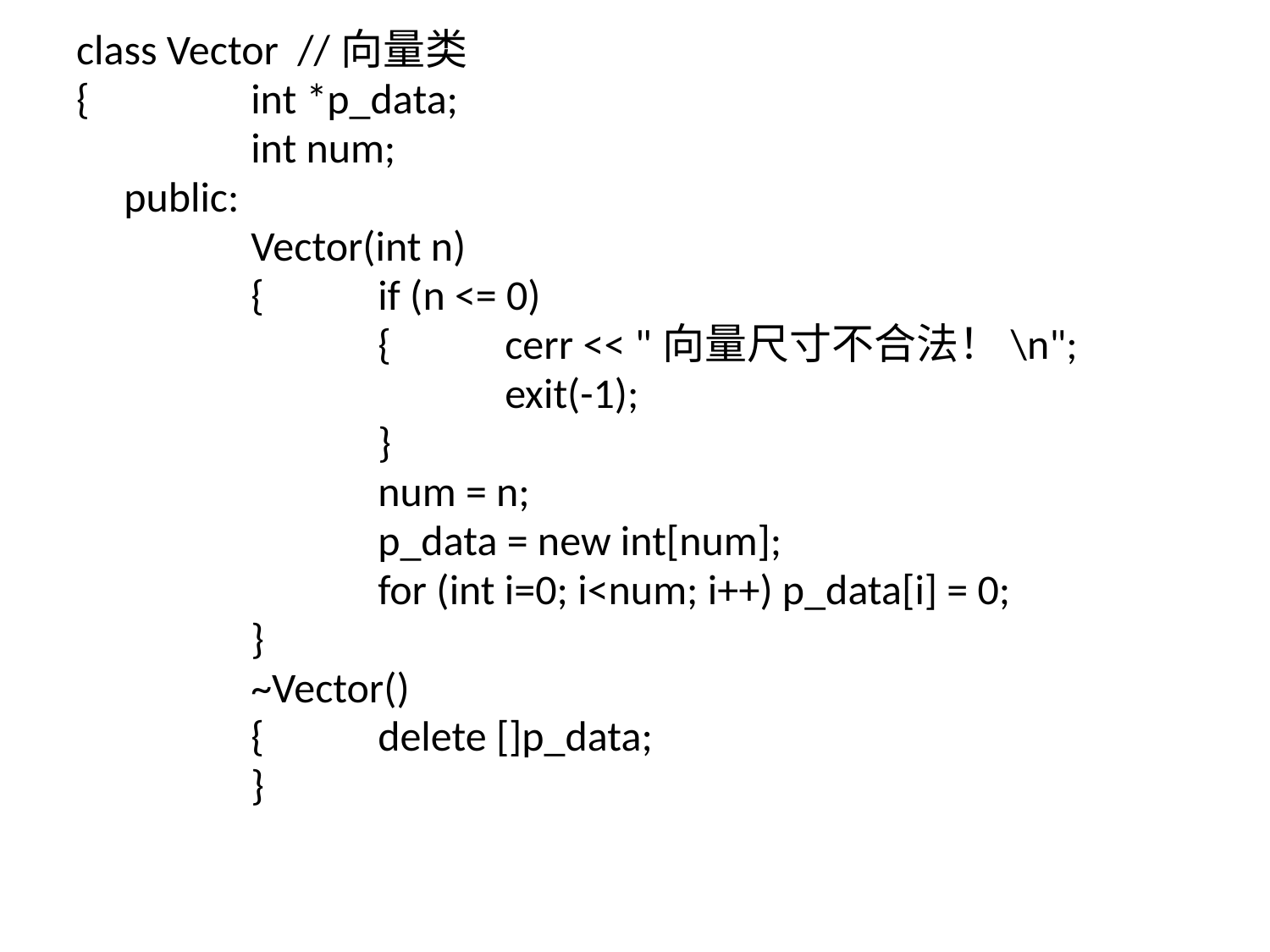

class Vector  //向量类
{		int *p_data;
		int num;
	public:
		Vector(int n)
		{	if (n <= 0)
			{	cerr << "向量尺寸不合法！\n";
				exit(-1);
			}
			num = n;
			p_data = new int[num];
			for (int i=0; i<num; i++) p_data[i] = 0;
		}
		~Vector()
		{	delete []p_data;
		}